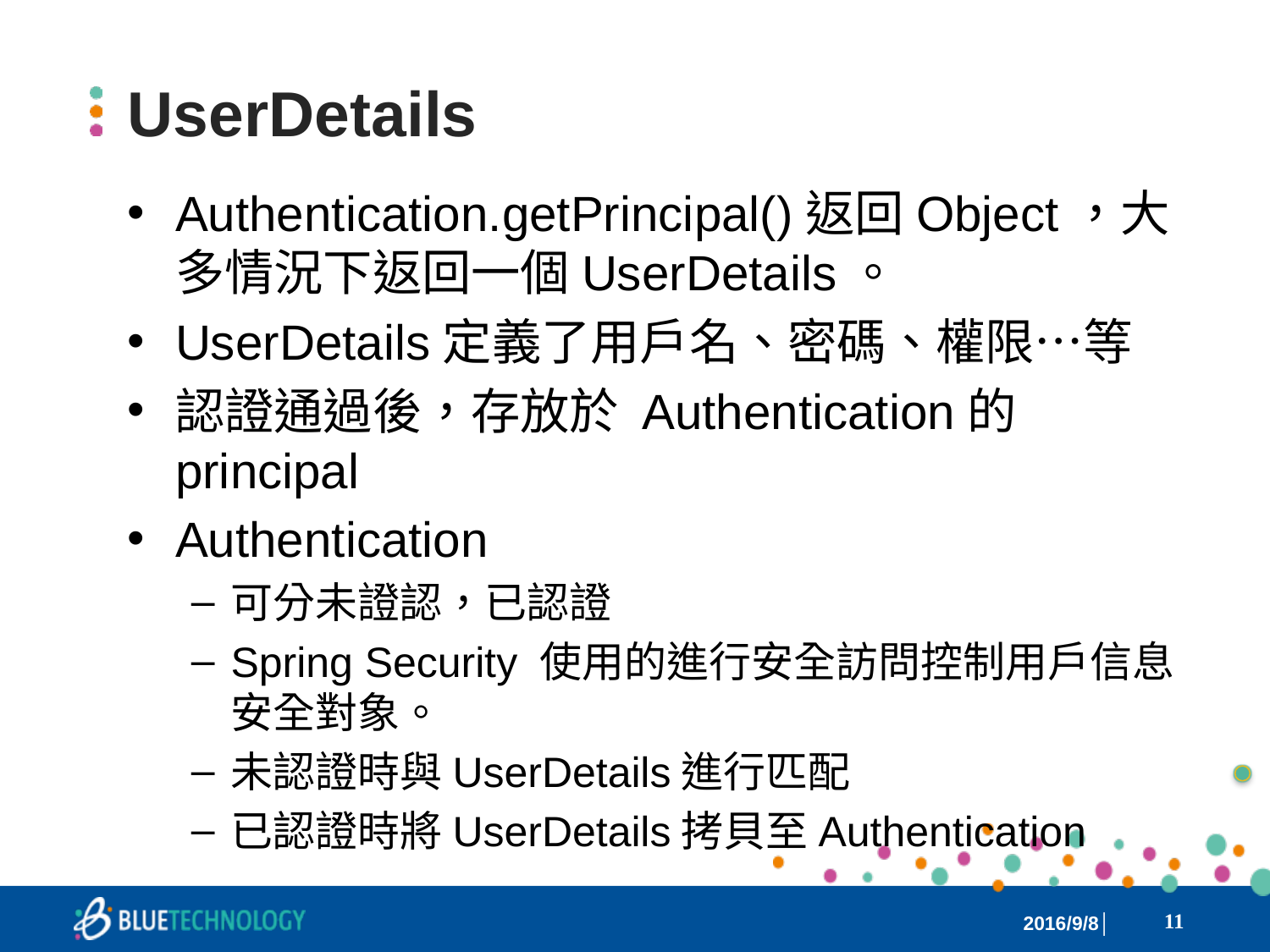

# UserDetails
Authentication.getPrincipal()返回Object，大多情況下返回一個UserDetails。
UserDetails定義了用戶名、密碼、權限…等
認證通過後，存放於 Authentication的principal
Authentication
可分未證認，已認證
Spring Security 使用的進行安全訪問控制用戶信息安全對象。
未認證時與UserDetails進行匹配
已認證時將UserDetails拷貝至Authentication